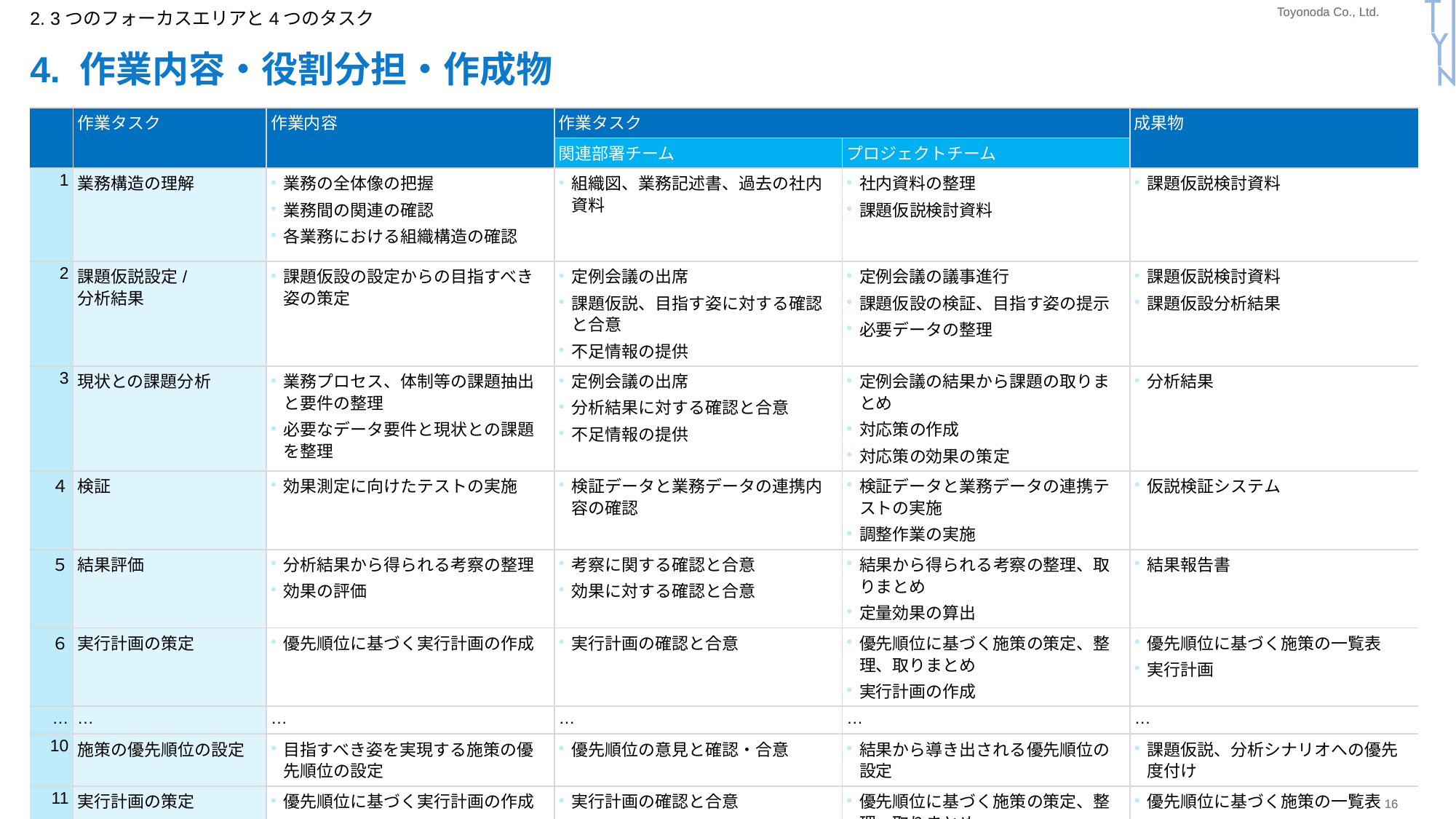

P307
2. 3つのフォーカスエリアと4つのタスク
# 4. 作業内容・役割分担・作成物
|  | 作業タスク | 作業内容 | 作業タスク |  | 成果物 |
| --- | --- | --- | --- | --- | --- |
|  |  |  | 関連部署チーム | プロジェクトチーム |  |
| 1 | 業務構造の理解 | 業務の全体像の把握 業務間の関連の確認 各業務における組織構造の確認 | 組織図、業務記述書、過去の社内資料 | 社内資料の整理 課題仮説検討資料 | 課題仮説検討資料 |
| 2 | 課題仮説設定/ 分析結果 | 課題仮設の設定からの目指すべき姿の策定 | 定例会議の出席 課題仮説、目指す姿に対する確認と合意 不足情報の提供 | 定例会議の議事進行 課題仮設の検証、目指す姿の提示 必要データの整理 | 課題仮説検討資料 課題仮設分析結果 |
| 3 | 現状との課題分析 | 業務プロセス、体制等の課題抽出と要件の整理 必要なデータ要件と現状との課題を整理 | 定例会議の出席 分析結果に対する確認と合意 不足情報の提供 | 定例会議の結果から課題の取りまとめ 対応策の作成 対応策の効果の策定 | 分析結果 |
| ４ | 検証 | 効果測定に向けたテストの実施 | 検証データと業務データの連携内容の確認 | 検証データと業務データの連携テストの実施 調整作業の実施 | 仮説検証システム |
| ５ | 結果評価 | 分析結果から得られる考察の整理 効果の評価 | 考察に関する確認と合意 効果に対する確認と合意 | 結果から得られる考察の整理、取りまとめ 定量効果の算出 | 結果報告書 |
| ６ | 実行計画の策定 | 優先順位に基づく実行計画の作成 | 実行計画の確認と合意 | 優先順位に基づく施策の策定、整理、取りまとめ 実行計画の作成 | 優先順位に基づく施策の一覧表 実行計画 |
| … | … | … | … | … | … |
| 10 | 施策の優先順位の設定 | 目指すべき姿を実現する施策の優先順位の設定 | 優先順位の意見と確認・合意 | 結果から導き出される優先順位の設定 | 課題仮説、分析シナリオへの優先度付け |
| 11 | 実行計画の策定 | 優先順位に基づく実行計画の作成 | 実行計画の確認と合意 | 優先順位に基づく施策の策定、整理、取りまとめ 実行計画の作成 | 優先順位に基づく施策の一覧表 実行計画 |